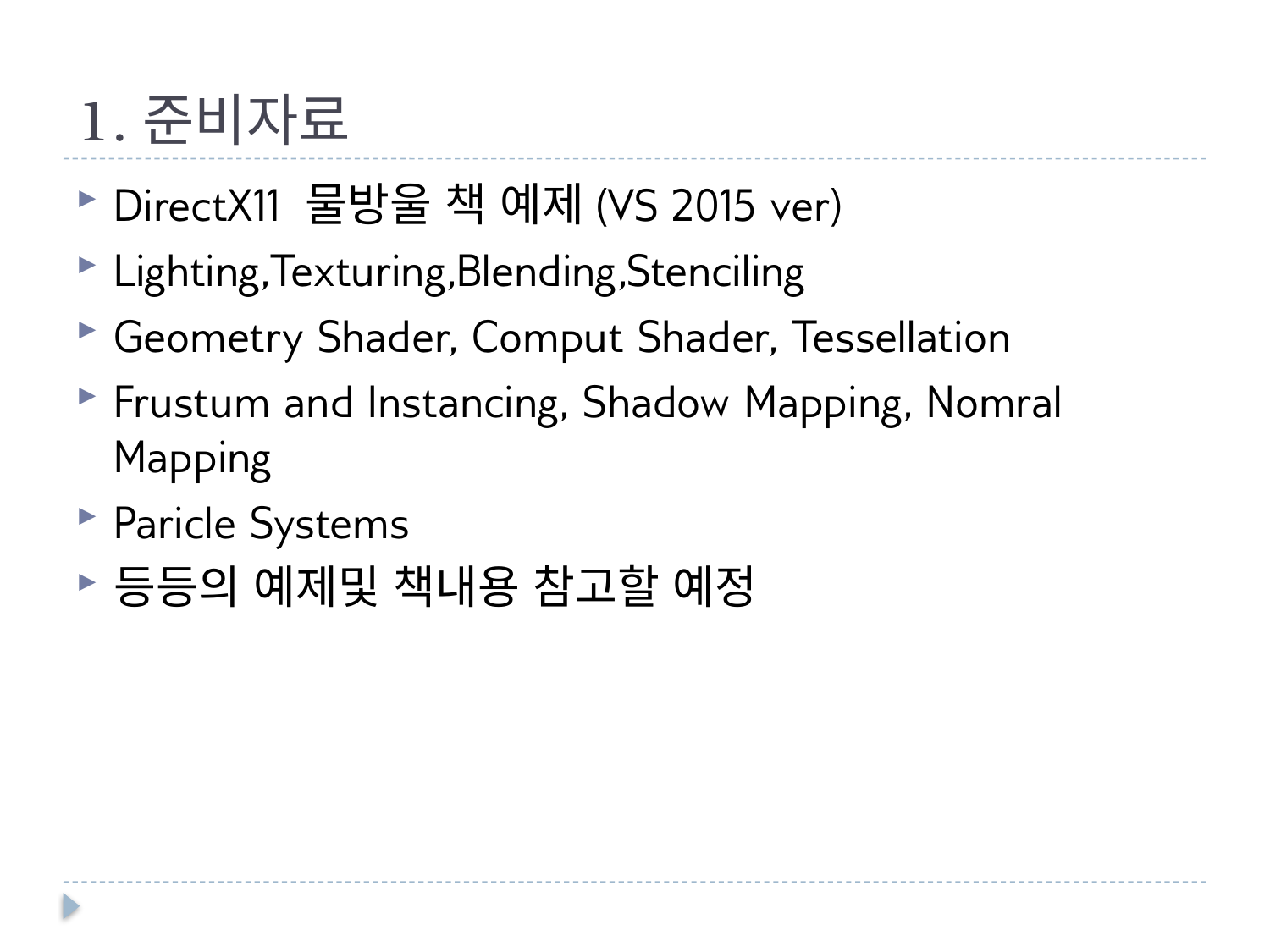

# 1.준비자료
DirectX11 물방울 책 예제(VS 2015 ver)
Lighting,Texturing,Blending,Stenciling
Geometry Shader, Comput Shader, Tessellation
Frustum and Instancing, Shadow Mapping, Nomral Mapping
Paricle Systems
등등의 예제및 책내용 참고할 예정